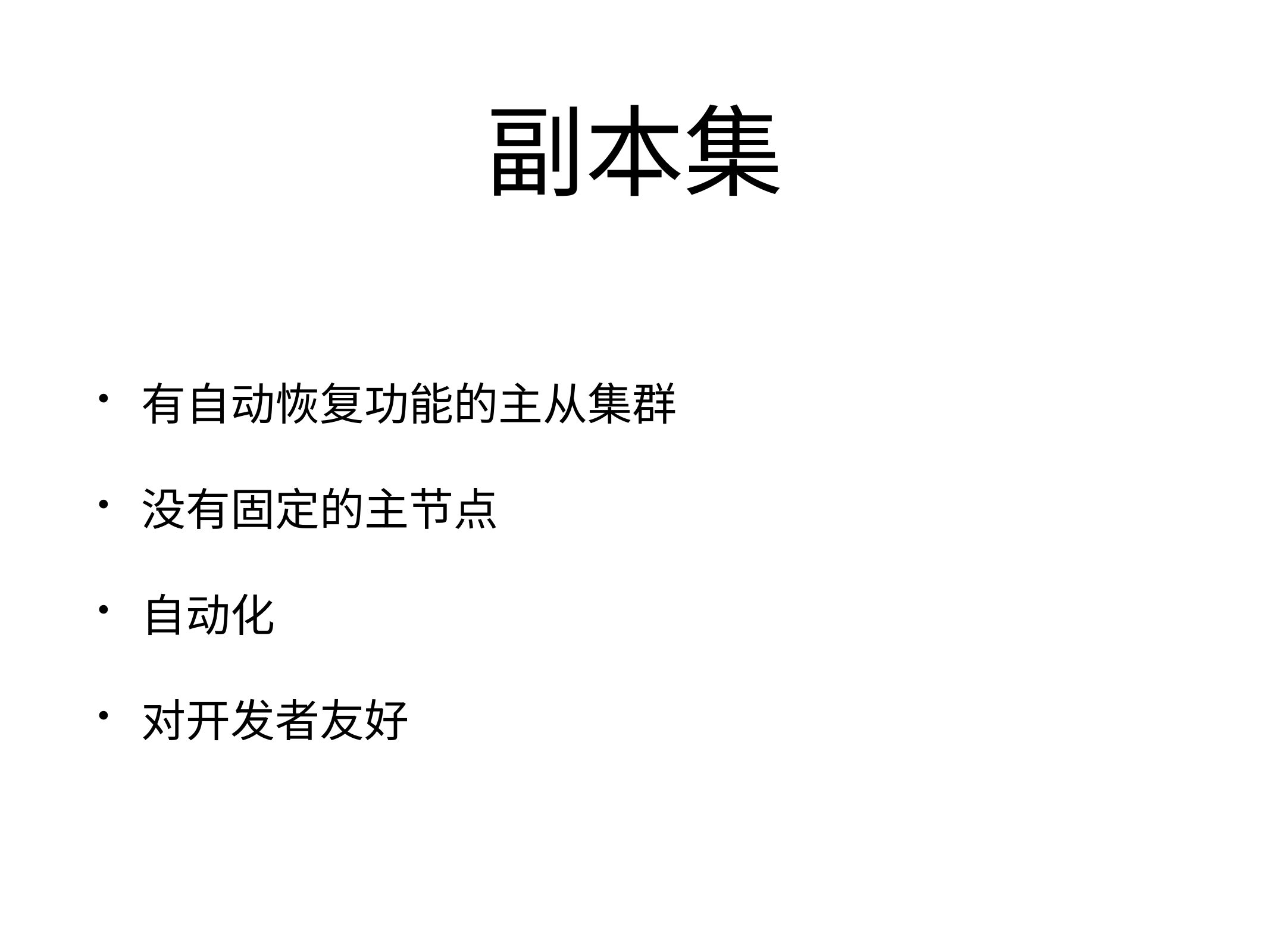

# 副本集
有自动恢复功能的主从集群
没有固定的主节点
自动化
对开发者友好